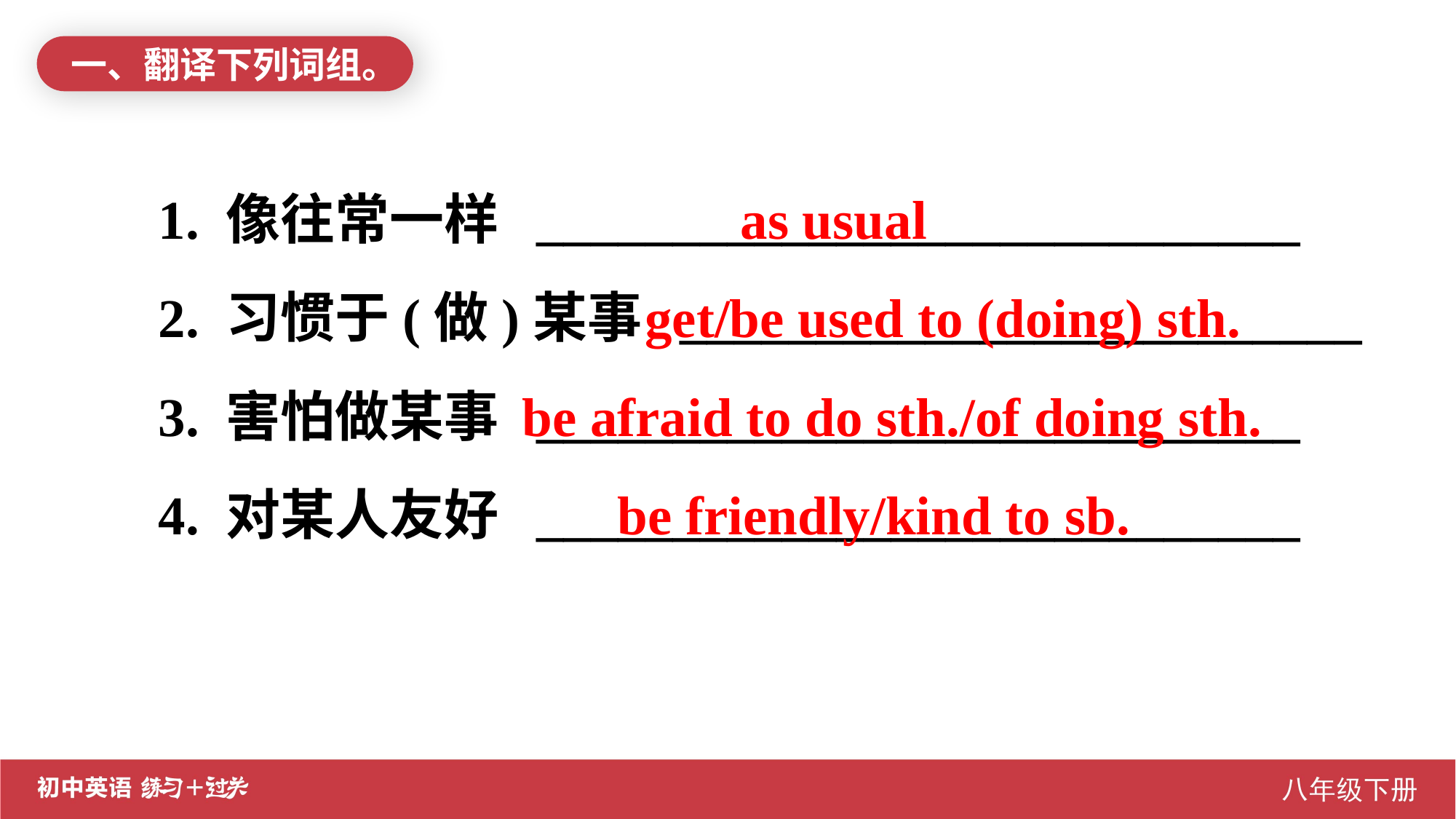

一、翻译下列词组。
1. 像往常一样  ____________________________
2. 习惯于(做)某事  _________________________
3. 害怕做某事  ____________________________
4. 对某人友好  ____________________________
                as usual
         get/be used to (doing) sth.
be afraid to do sth./of doing sth.
       be friendly/kind to sb.